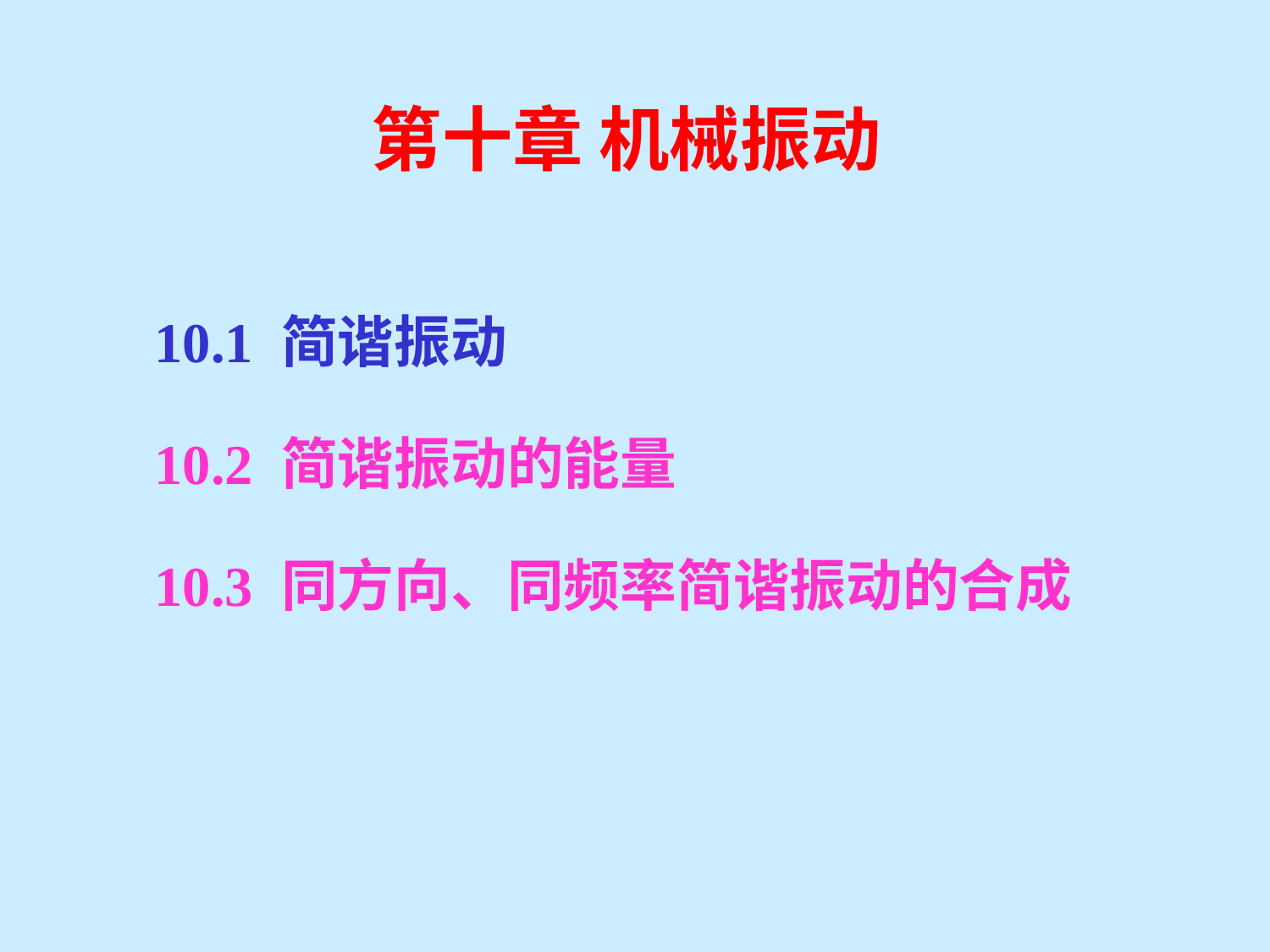

第十章 机械振动
10.1 简谐振动
10.2 简谐振动的能量
10.3 同方向、同频率简谐振动的合成
2